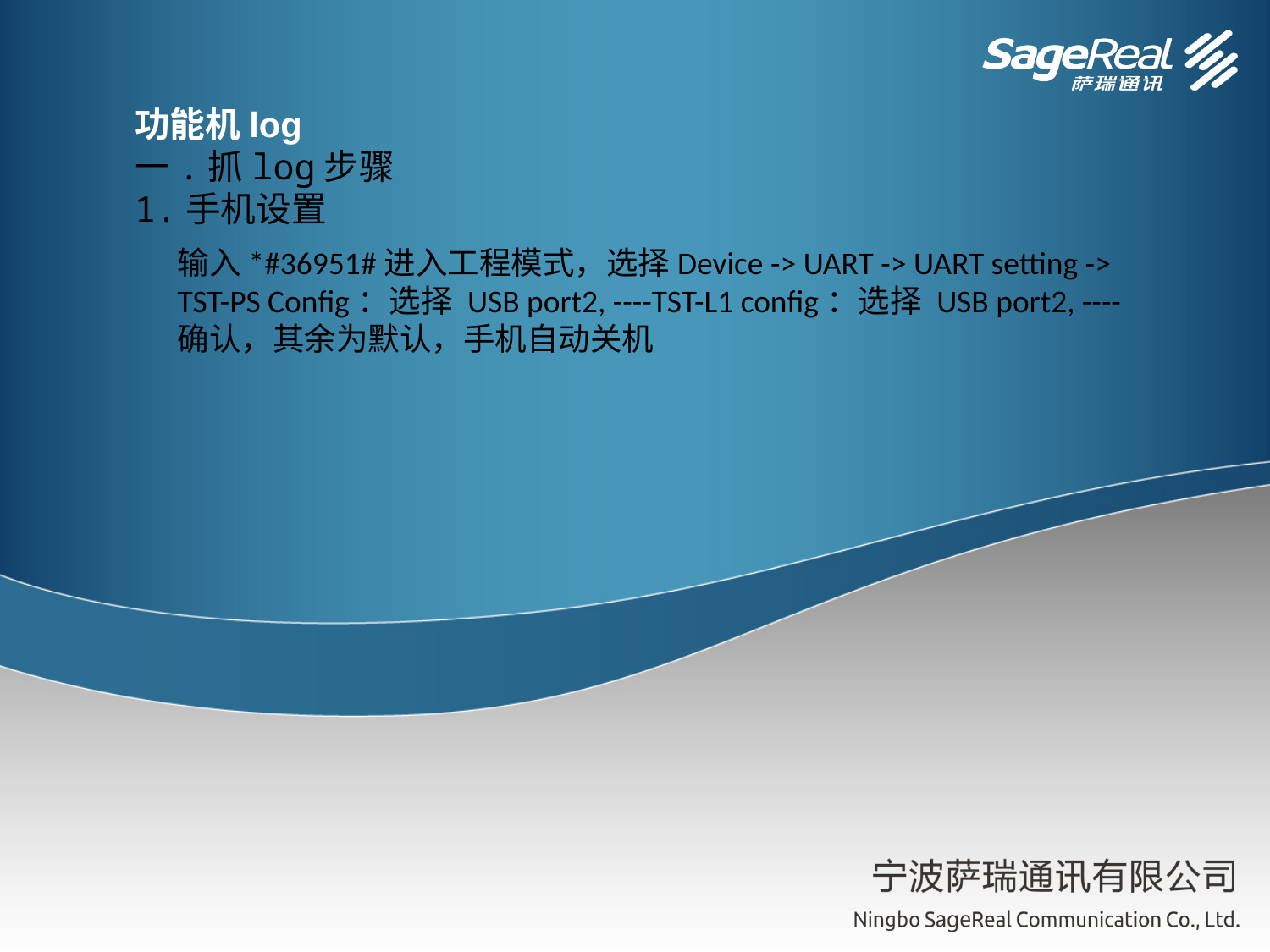

功能机log
一.抓log步骤
1.手机设置
输入*#36951#进入工程模式，选择Device -> UART -> UART setting -> TST-PS Config：选择 USB port2, ----TST-L1 config：选择 USB port2, ----确认，其余为默认，手机自动关机